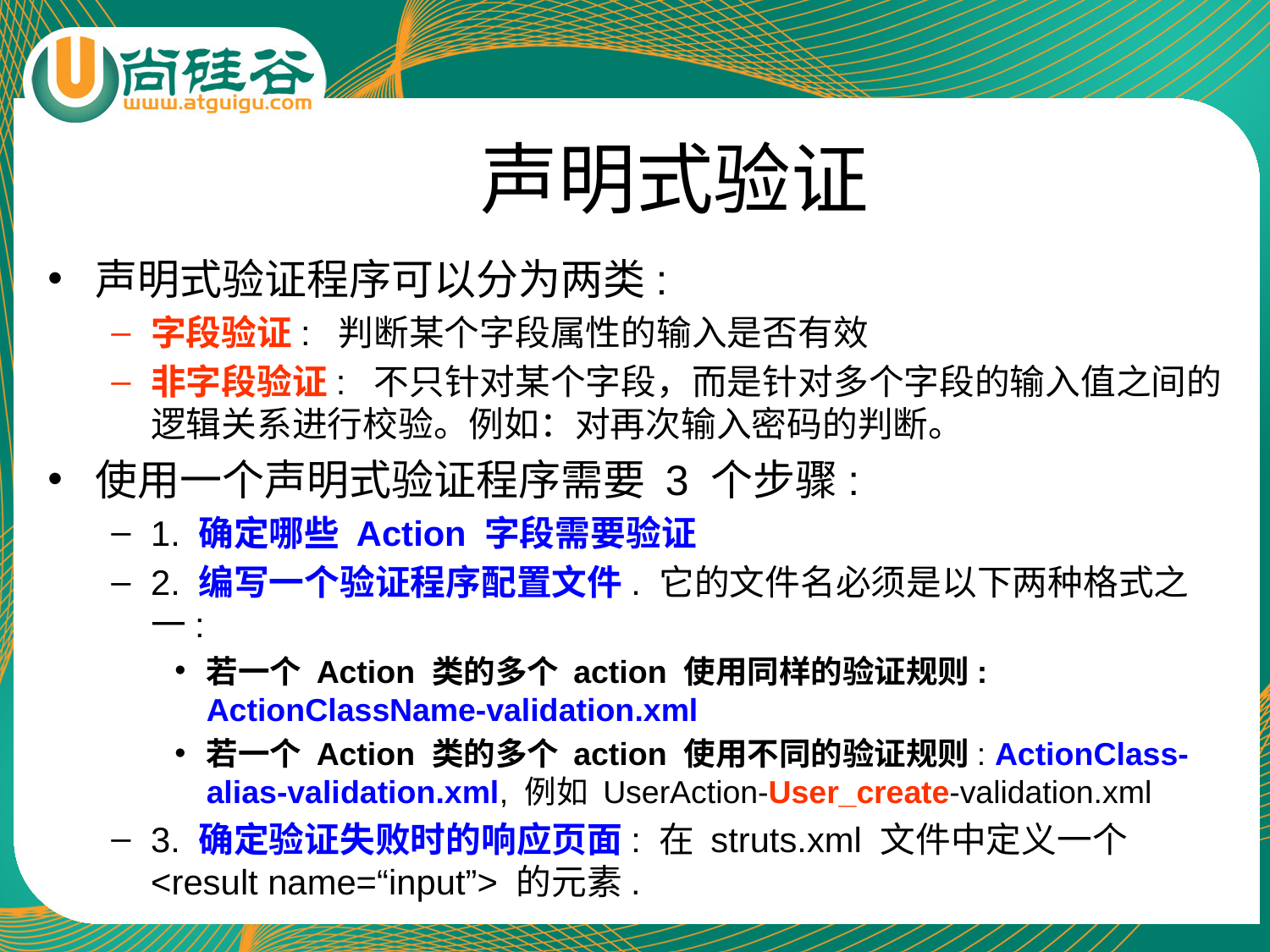

# 声明式验证
声明式验证程序可以分为两类:
字段验证:  判断某个字段属性的输入是否有效
非字段验证:  不只针对某个字段，而是针对多个字段的输入值之间的逻辑关系进行校验。例如：对再次输入密码的判断。
使用一个声明式验证程序需要 3 个步骤:
1. 确定哪些 Action 字段需要验证
2. 编写一个验证程序配置文件. 它的文件名必须是以下两种格式之一:
若一个 Action 类的多个 action 使用同样的验证规则: ActionClassName-validation.xml
若一个 Action 类的多个 action 使用不同的验证规则: ActionClass-alias-validation.xml, 例如 UserAction-User_create-validation.xml
3. 确定验证失败时的响应页面: 在 struts.xml 文件中定义一个 <result name=“input”> 的元素.